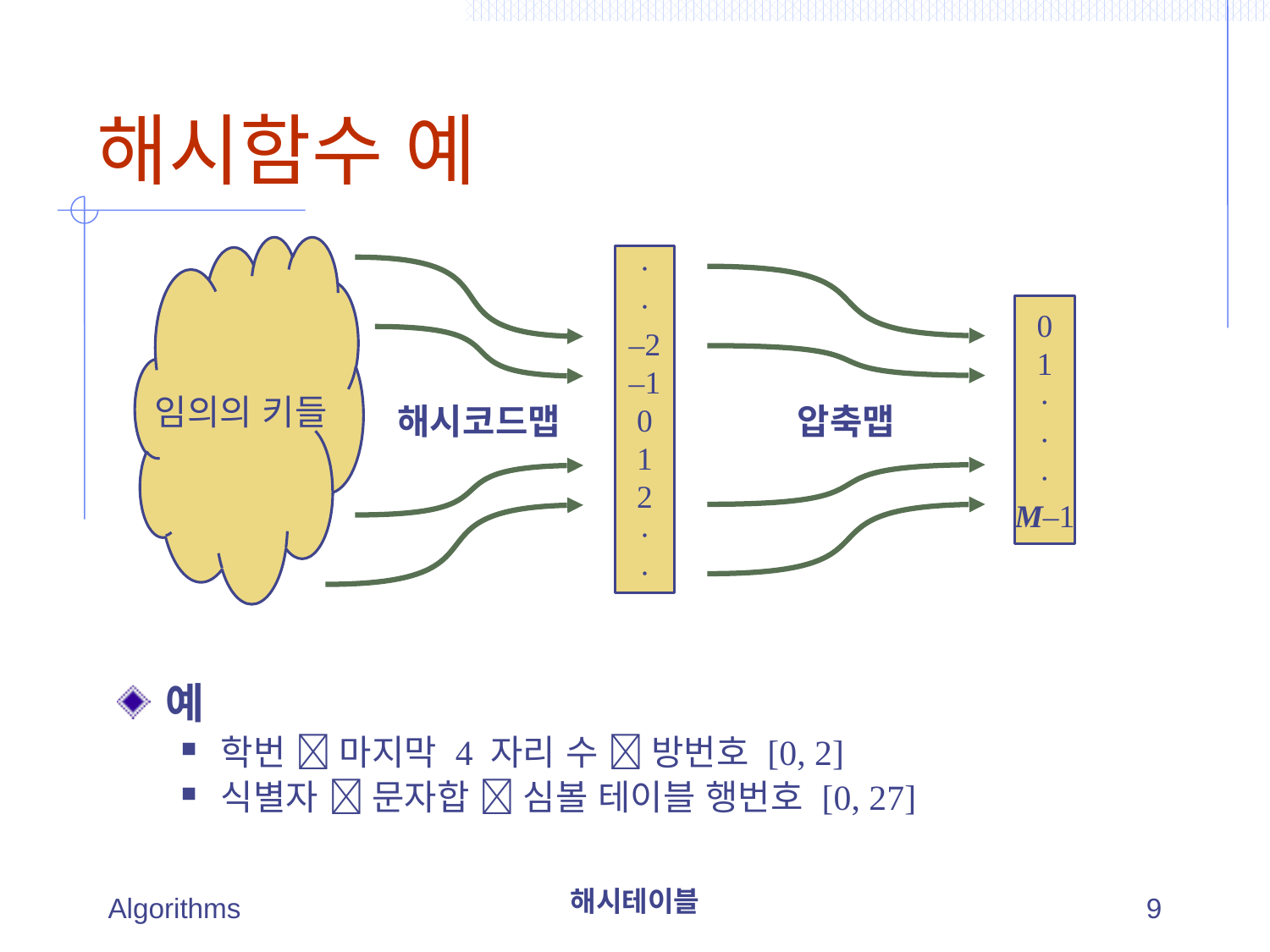

# 해시함수 예
임의의 키들
·
·
–2
–1
0
1
2
·
·
0
1
·
·
·
M–1
압축맵
해시코드맵
예
학번 → 마지막 4 자리 수 → 방번호 [0, 2]
식별자 → 문자합 → 심볼 테이블 행번호 [0, 27]
Algorithms
해시테이블
9